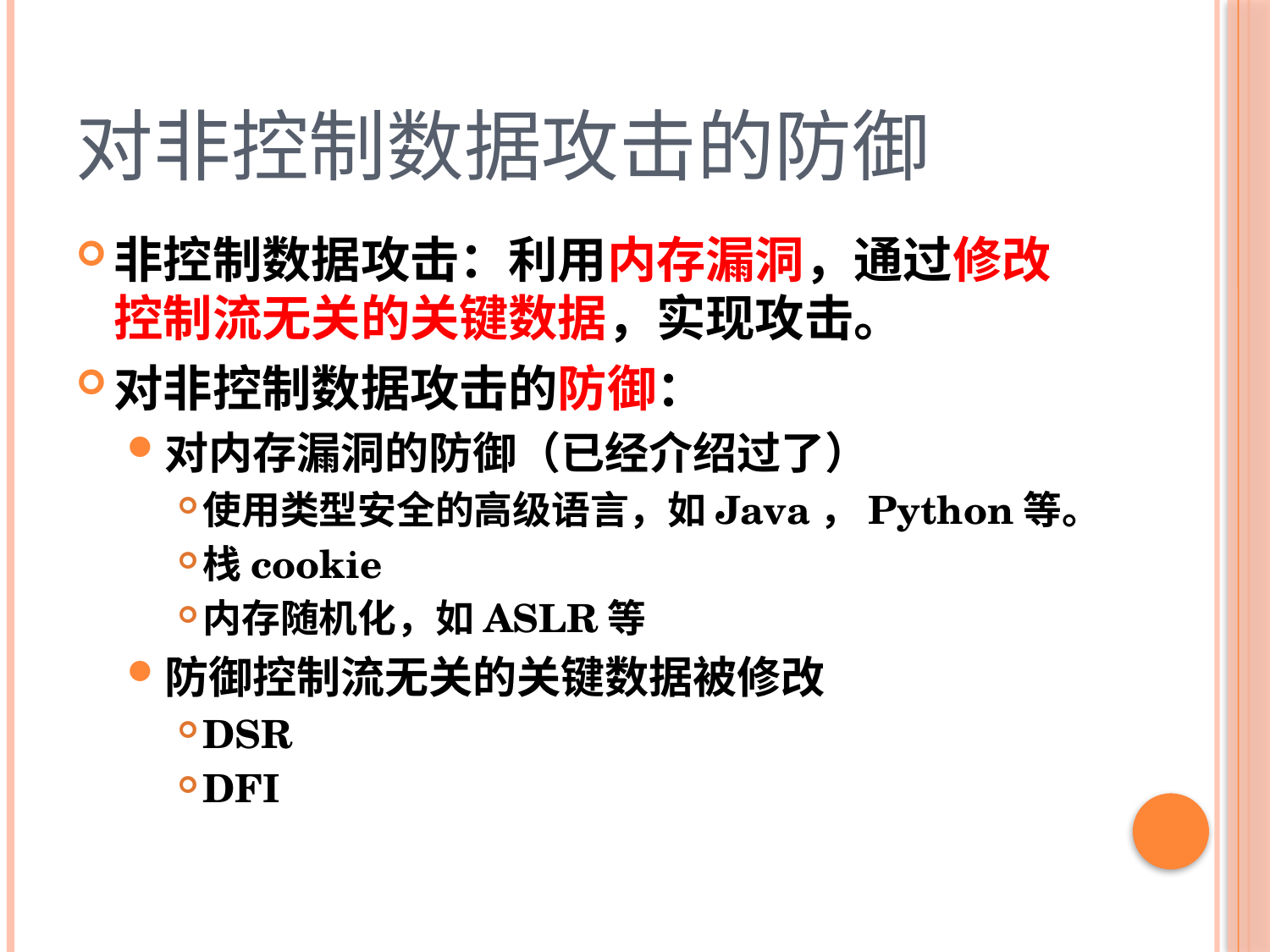

# 对非控制数据攻击的防御
非控制数据攻击：利用内存漏洞，通过修改控制流无关的关键数据，实现攻击。
对非控制数据攻击的防御：
对内存漏洞的防御（已经介绍过了）
使用类型安全的高级语言，如Java，Python等。
栈cookie
内存随机化，如ASLR等
防御控制流无关的关键数据被修改
DSR
DFI